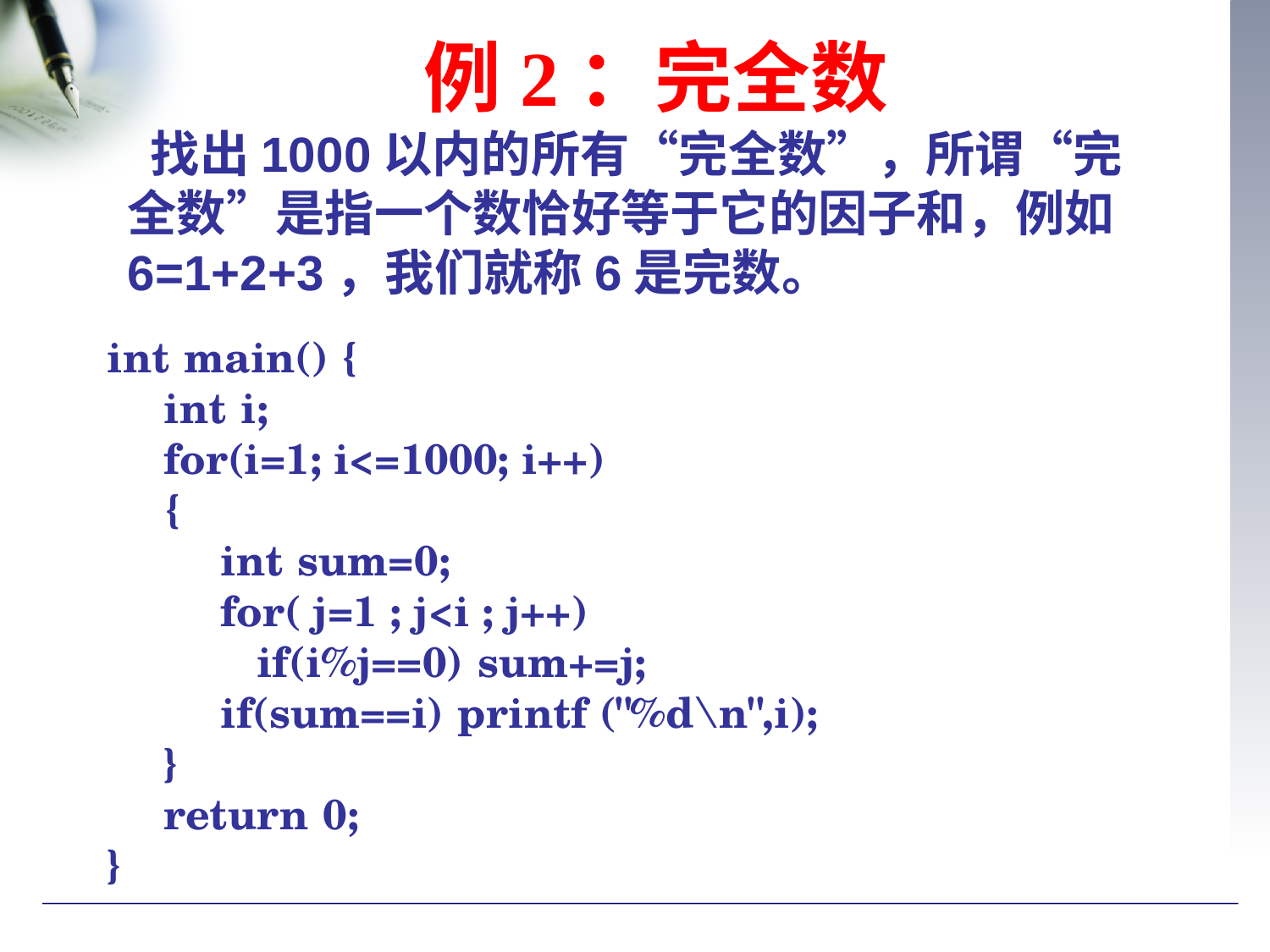

# 例2：完全数
 找出1000以内的所有“完全数”，所谓“完全数”是指一个数恰好等于它的因子和，例如6=1+2+3，我们就称6是完数。

int main() {
    int i;
    for(i=1; i<=1000; i++)
    {
        int sum=0;
        for( j=1 ; j<i ; j++)
           if(i%j==0) sum+=j;
        if(sum==i) printf ("%d\n",i);
    }
    return 0;
}